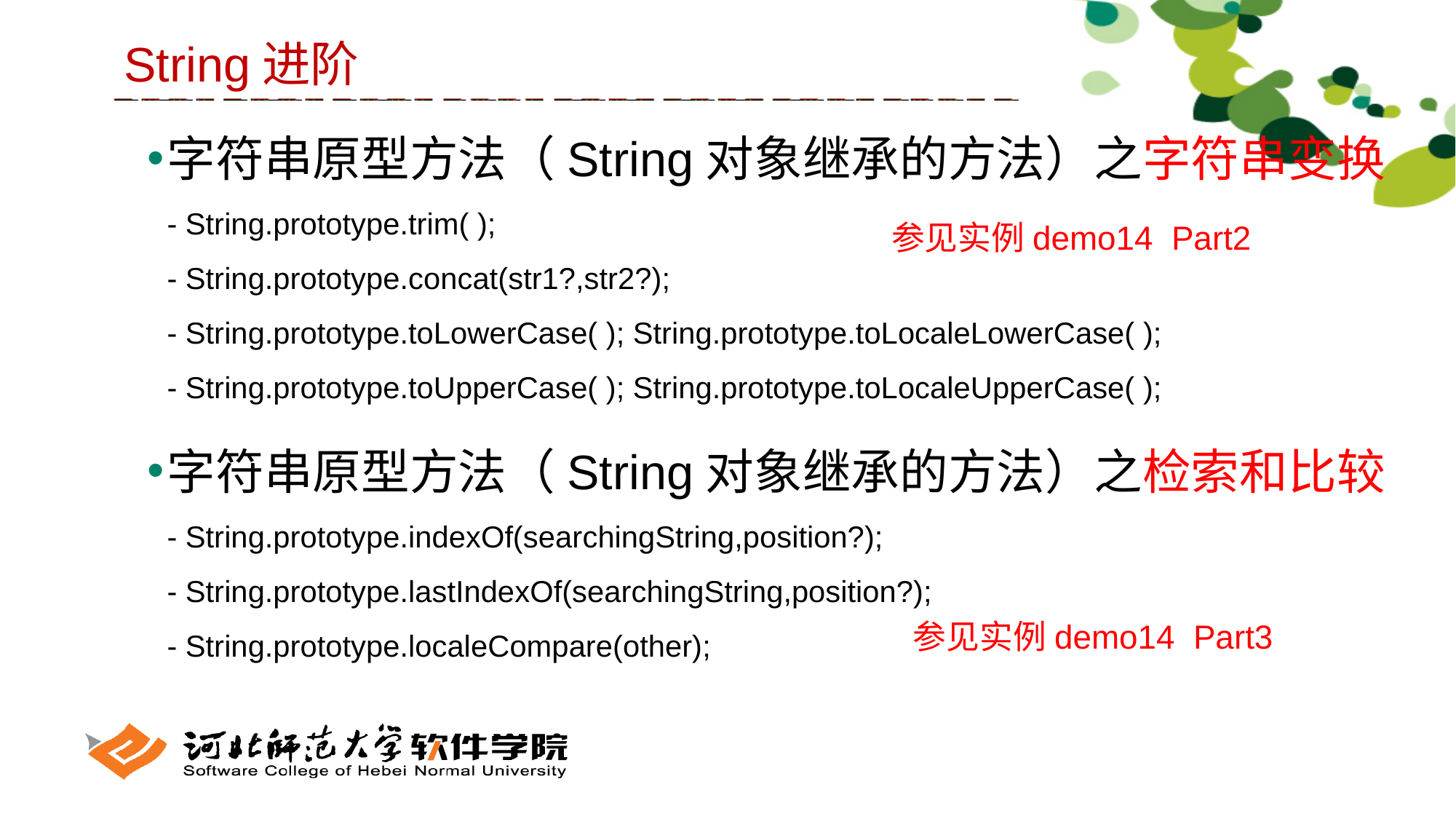

String进阶
字符串原型方法（String对象继承的方法）之字符串变换
- String.prototype.trim( );
- String.prototype.concat(str1?,str2?);
- String.prototype.toLowerCase( ); String.prototype.toLocaleLowerCase( );
- String.prototype.toUpperCase( ); String.prototype.toLocaleUpperCase( );
字符串原型方法（String对象继承的方法）之检索和比较
- String.prototype.indexOf(searchingString,position?);
- String.prototype.lastIndexOf(searchingString,position?);
- String.prototype.localeCompare(other);

参见实例demo14  Part2
参见实例demo14  Part3